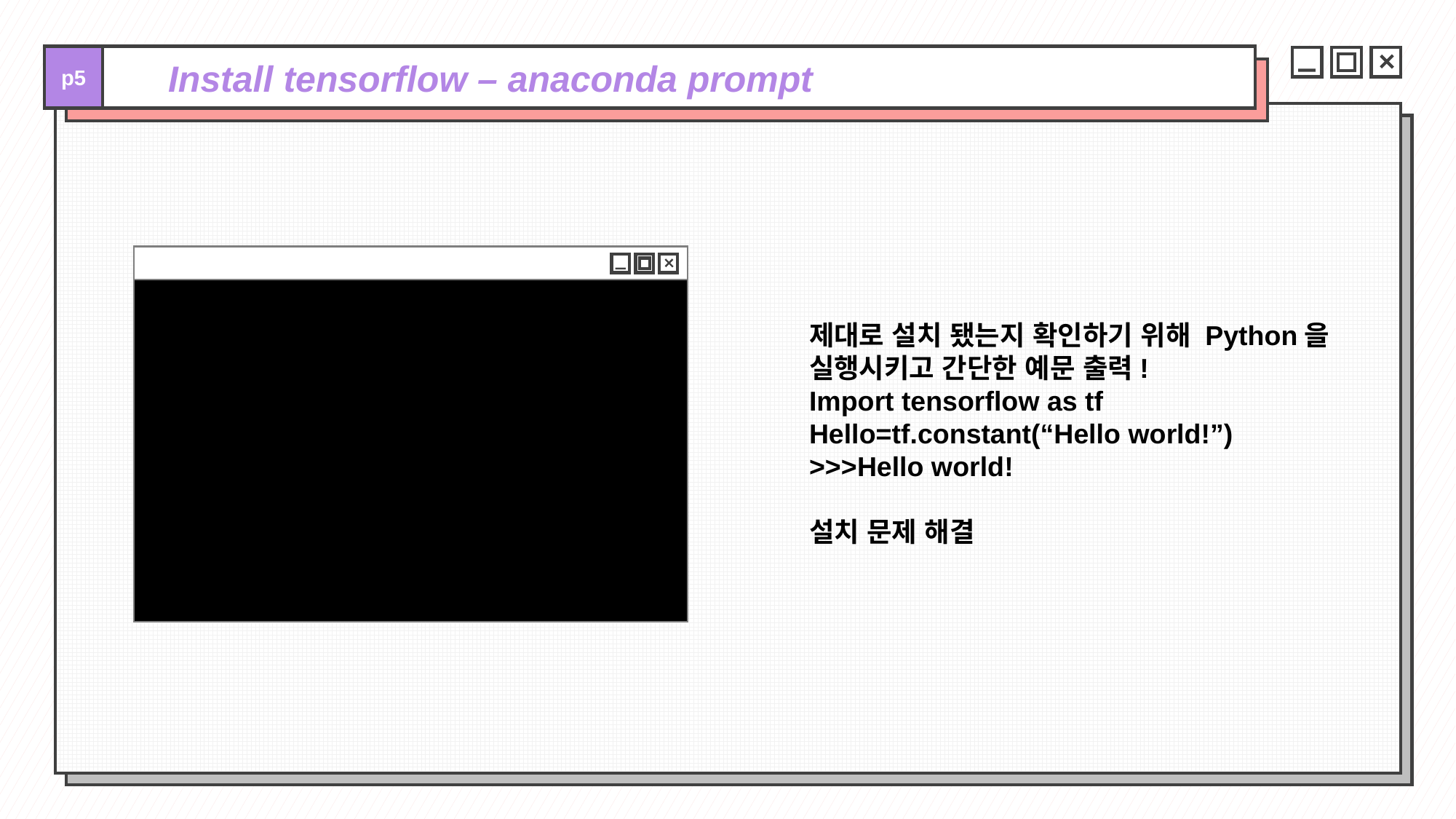

p5
Install tensorflow – anaconda prompt

(base) C:\Users\a>python
Python 3.7.9
>>>import tensorflow as tf
Successfully opened library cudart64_101.dll
>>>hello=tf.constant(“Hello world!”)
Successfully opened library ~~
Successfully opened library ~~
	.
	.
Hello world!
>>>
제대로 설치 됐는지 확인하기 위해 Python을 실행시키고 간단한 예문 출력!
Import tensorflow as tf
Hello=tf.constant(“Hello world!”)
>>>Hello world!

설치 문제 해결